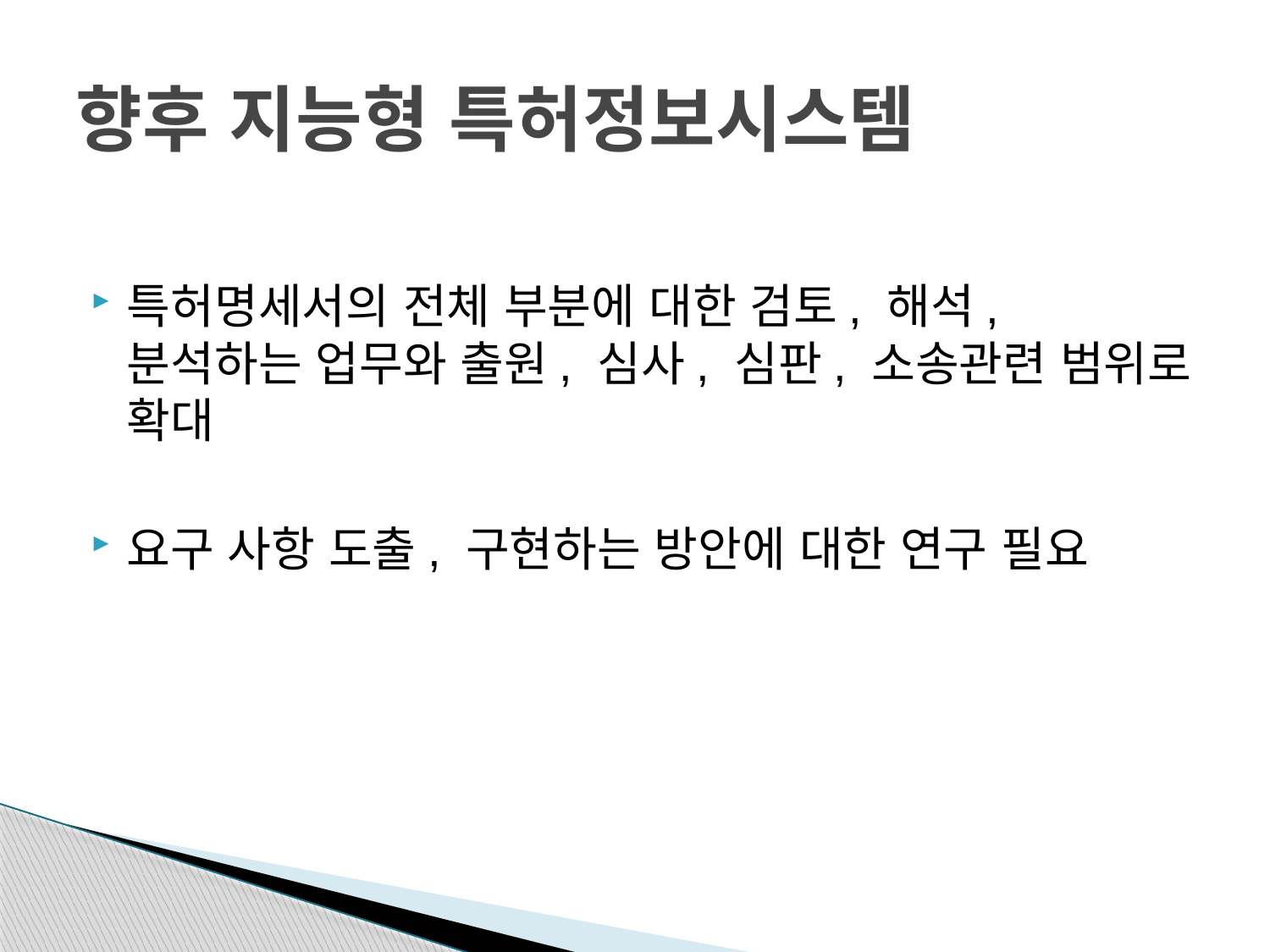

# 향후 지능형 특허정보시스템

특허명세서의 전체 부분에 대한 검토, 해석, 분석하는 업무와 출원, 심사, 심판, 소송관련 범위로 확대

요구 사항 도출, 구현하는 방안에 대한 연구 필요